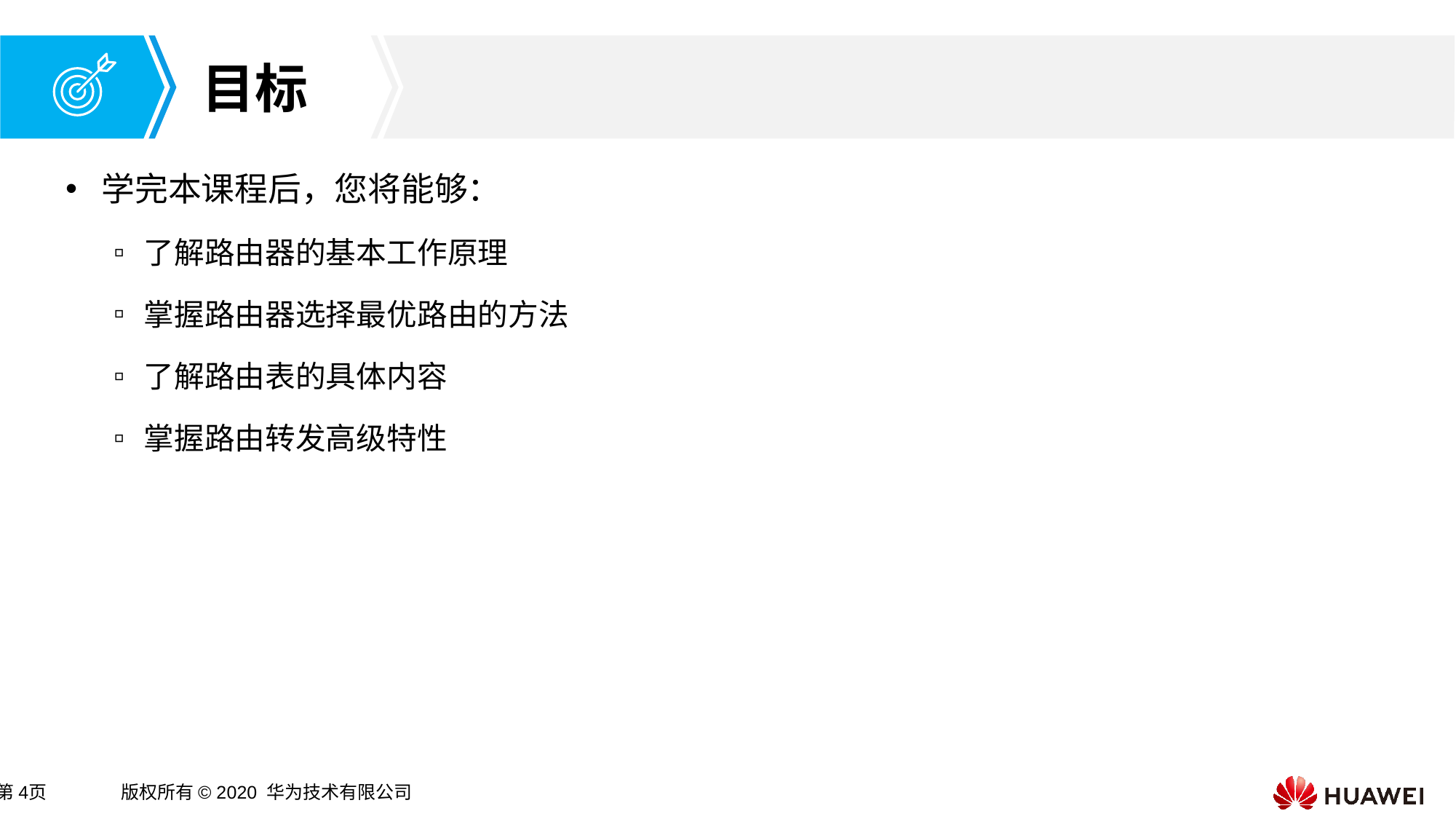

学完本课程后，您将能够：
了解路由器的基本工作原理
掌握路由器选择最优路由的方法
了解路由表的具体内容
掌握路由转发高级特性